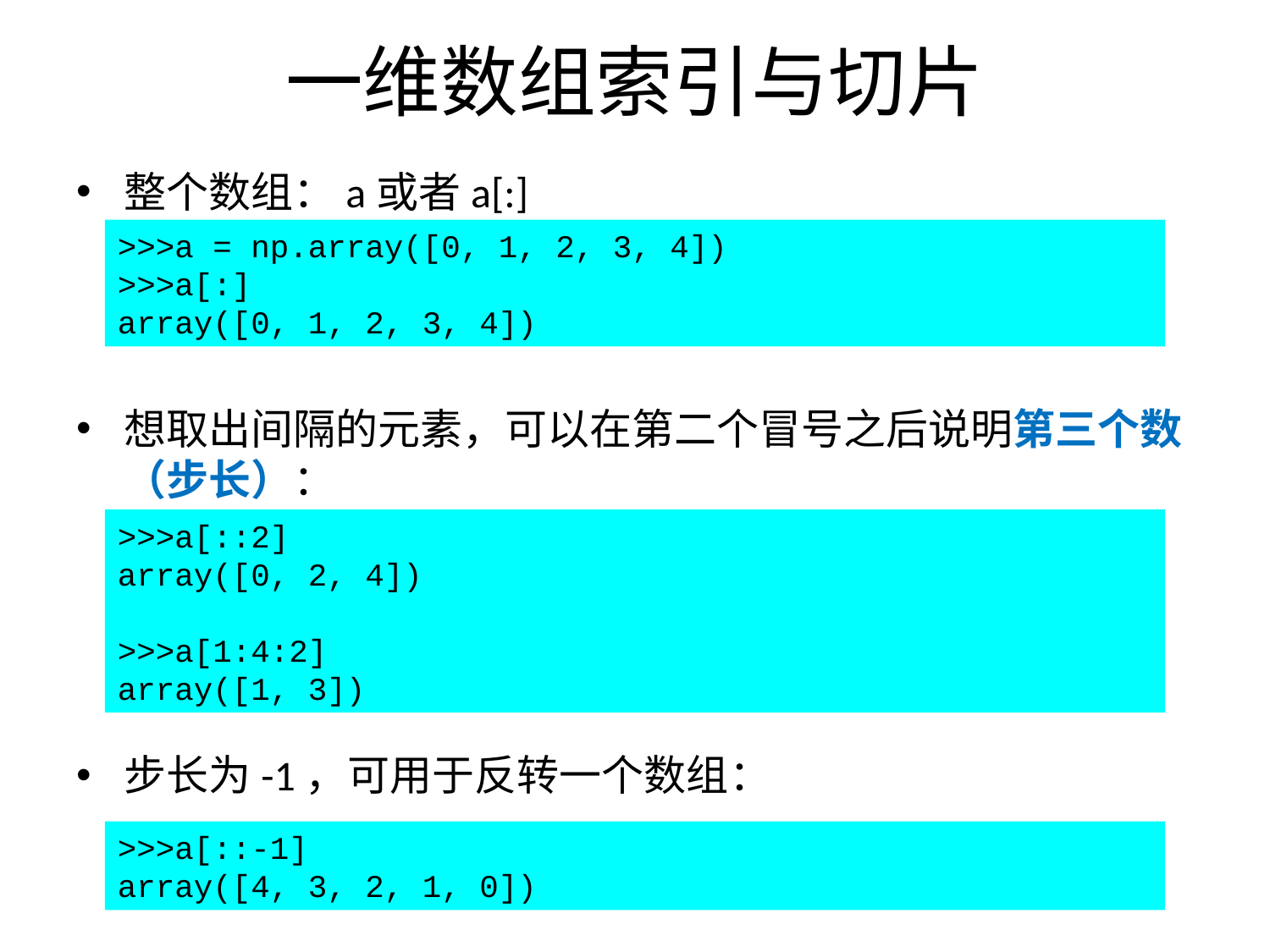

# 一维数组索引与切片
整个数组：a或者a[:]

想取出间隔的元素，可以在第二个冒号之后说明第三个数（步长）：

步长为-1，可用于反转一个数组：
>>>a = np.array([0, 1, 2, 3, 4])
>>>a[:]
array([0, 1, 2, 3, 4])
>>>a[::2]
array([0, 2, 4])

>>>a[1:4:2]
array([1, 3])
>>>a[::-1]
array([4, 3, 2, 1, 0])